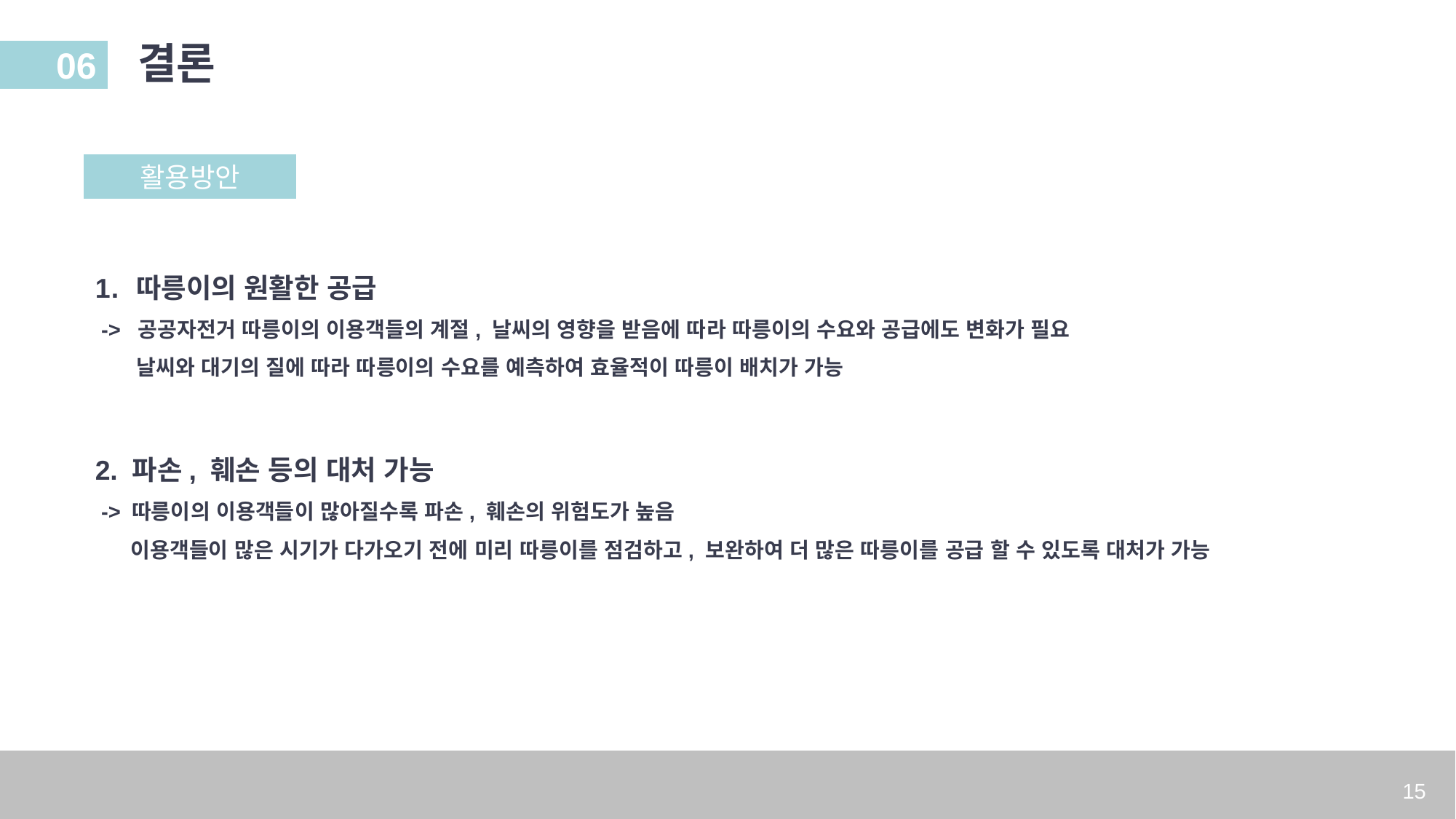

결론
06
활용방안
따릉이의 원활한 공급
 ->  공공자전거 따릉이의 이용객들의 계절, 날씨의 영향을 받음에 따라 따릉이의 수요와 공급에도 변화가 필요
      날씨와 대기의 질에 따라 따릉이의 수요를 예측하여 효율적이 따릉이 배치가 가능
2. 파손, 훼손 등의 대처 가능
 -> 따릉이의 이용객들이 많아질수록 파손, 훼손의 위험도가 높음
     이용객들이 많은 시기가 다가오기 전에 미리 따릉이를 점검하고, 보완하여 더 많은 따릉이를 공급 할 수 있도록 대처가 가능

15